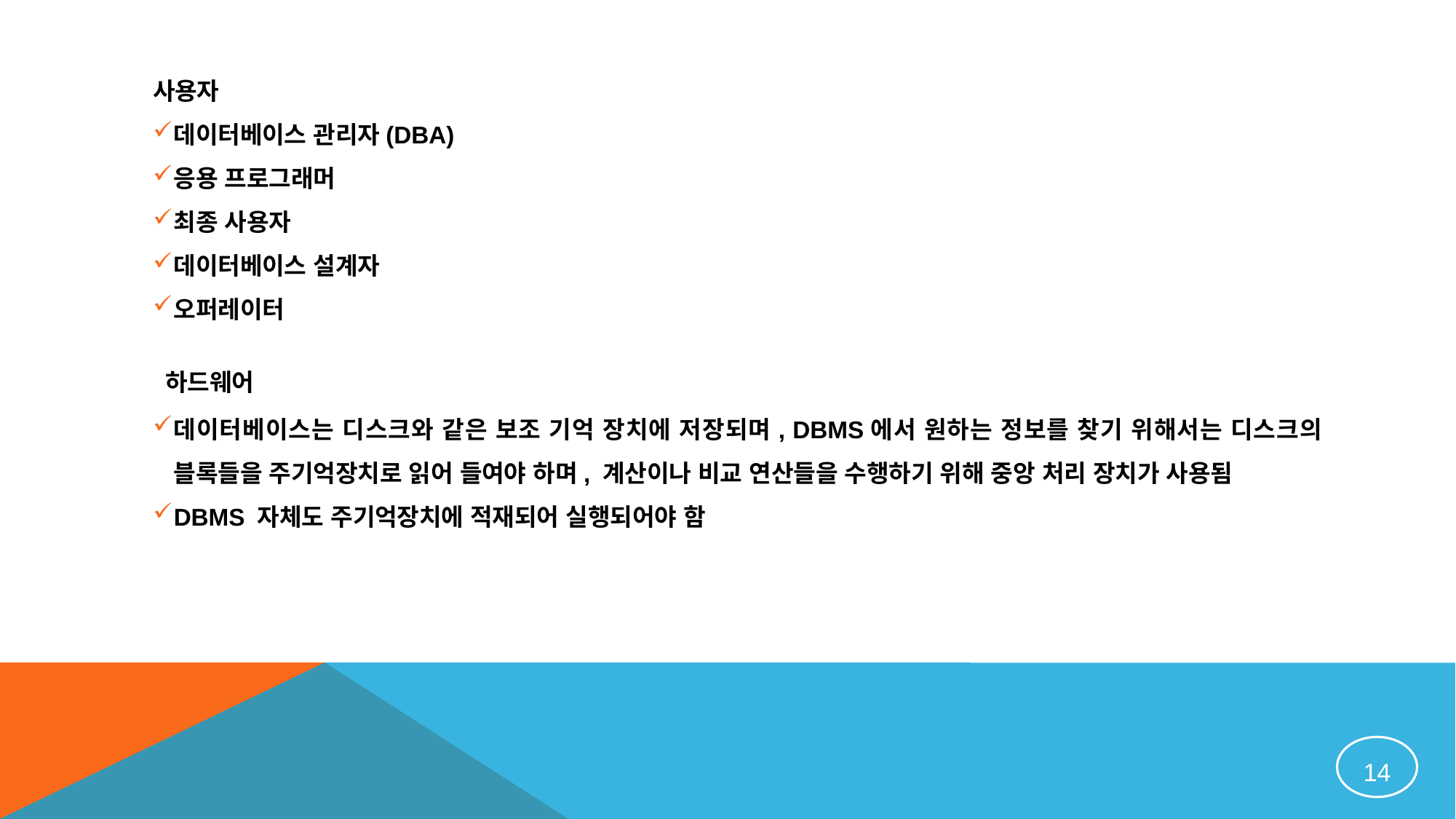

사용자
데이터베이스 관리자(DBA)
응용 프로그래머
최종 사용자
데이터베이스 설계자
오퍼레이터
 하드웨어
데이터베이스는 디스크와 같은 보조 기억 장치에 저장되며, DBMS에서 원하는 정보를 찾기 위해서는 디스크의 블록들을 주기억장치로 읽어 들여야 하며, 계산이나 비교 연산들을 수행하기 위해 중앙 처리 장치가 사용됨
DBMS 자체도 주기억장치에 적재되어 실행되어야 함

14